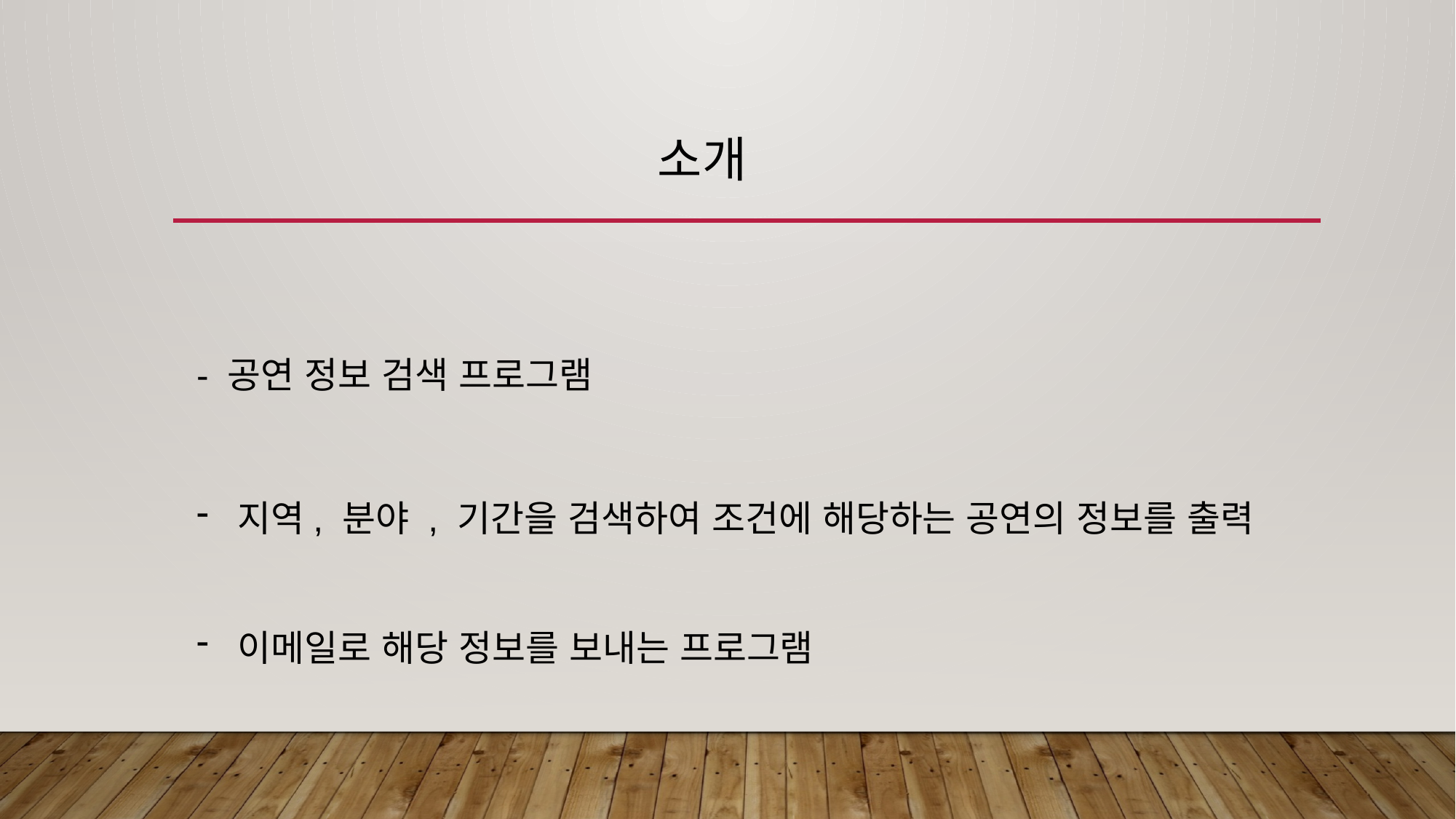

소개
- 공연 정보 검색 프로그램
지역, 분야 , 기간을 검색하여 조건에 해당하는 공연의 정보를 출력
이메일로 해당 정보를 보내는 프로그램